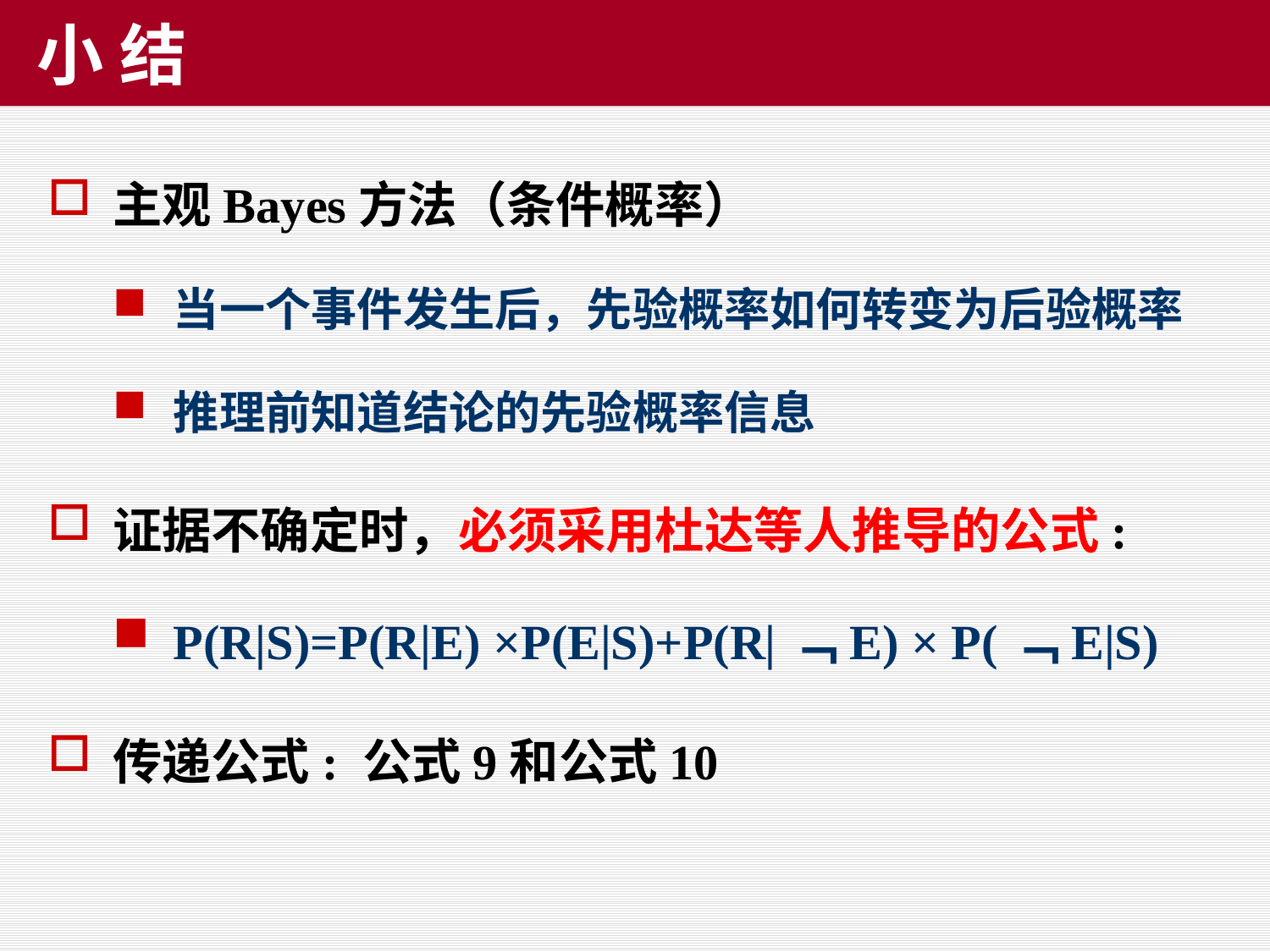

# 小 结
主观Bayes方法（条件概率）
当一个事件发生后，先验概率如何转变为后验概率
推理前知道结论的先验概率信息
证据不确定时，必须采用杜达等人推导的公式:
P(R|S)=P(R|E) ×P(E|S)+P(R|﹁E) × P(﹁E|S)
传递公式: 公式9和公式10